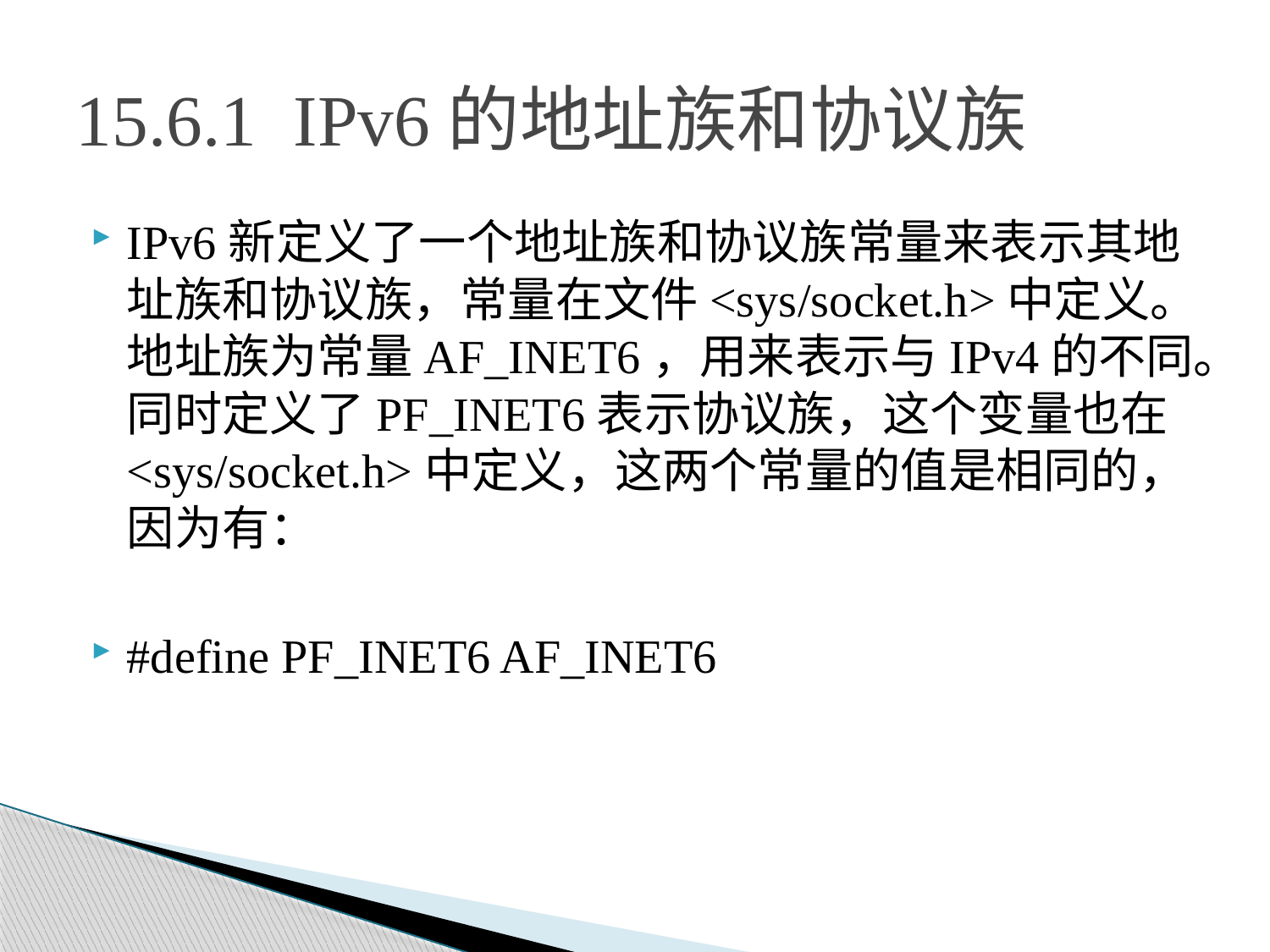

# 15.6.1  IPv6的地址族和协议族
IPv6新定义了一个地址族和协议族常量来表示其地址族和协议族，常量在文件<sys/socket.h>中定义。地址族为常量AF_INET6，用来表示与IPv4的不同。同时定义了PF_INET6表示协议族，这个变量也在<sys/socket.h>中定义，这两个常量的值是相同的，因为有：

#define PF_INET6 AF_INET6